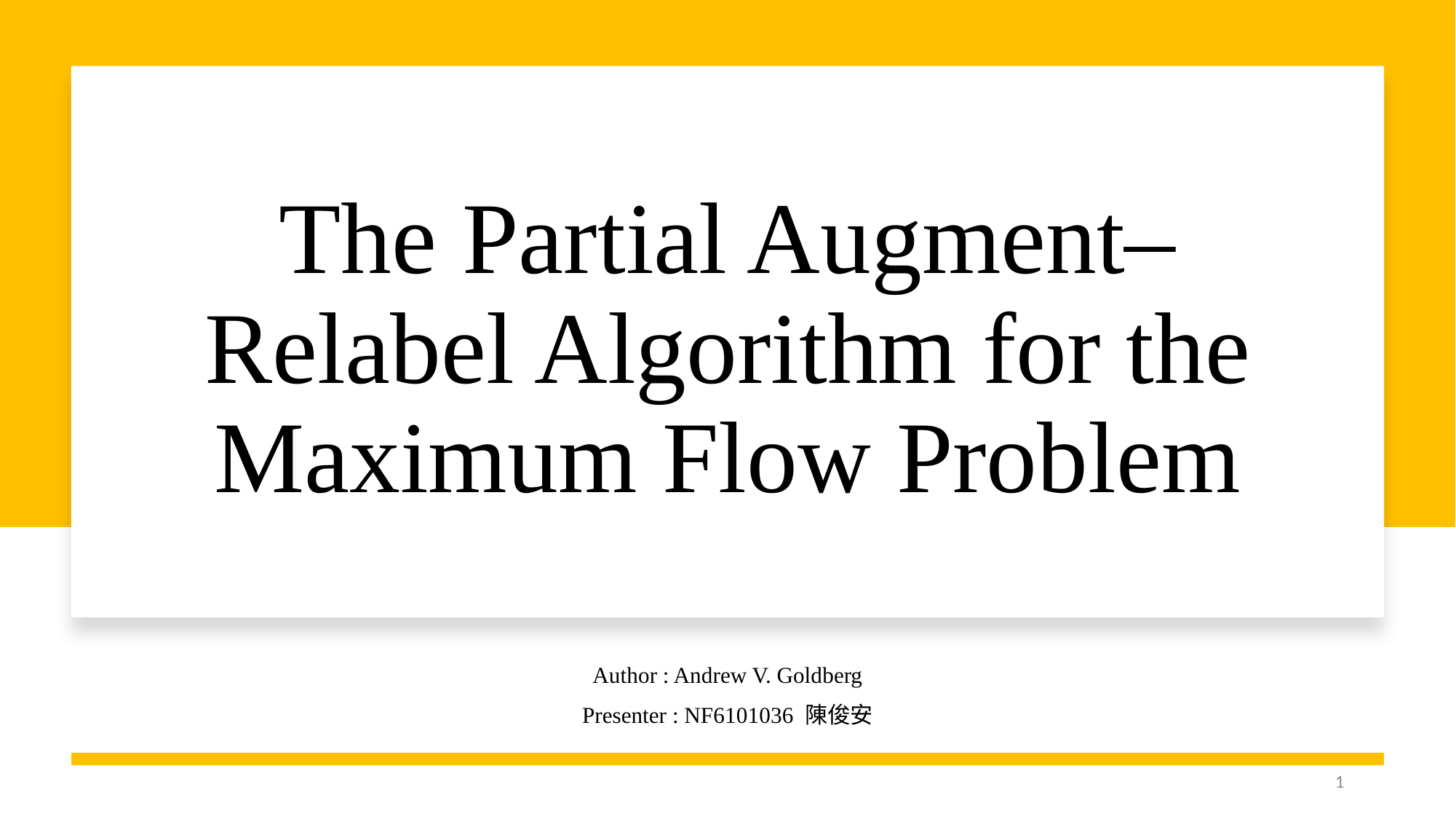

# The Partial Augment–Relabel Algorithm for the Maximum Flow Problem
Author : Andrew V. Goldberg
Presenter : NF6101036 陳俊安

1